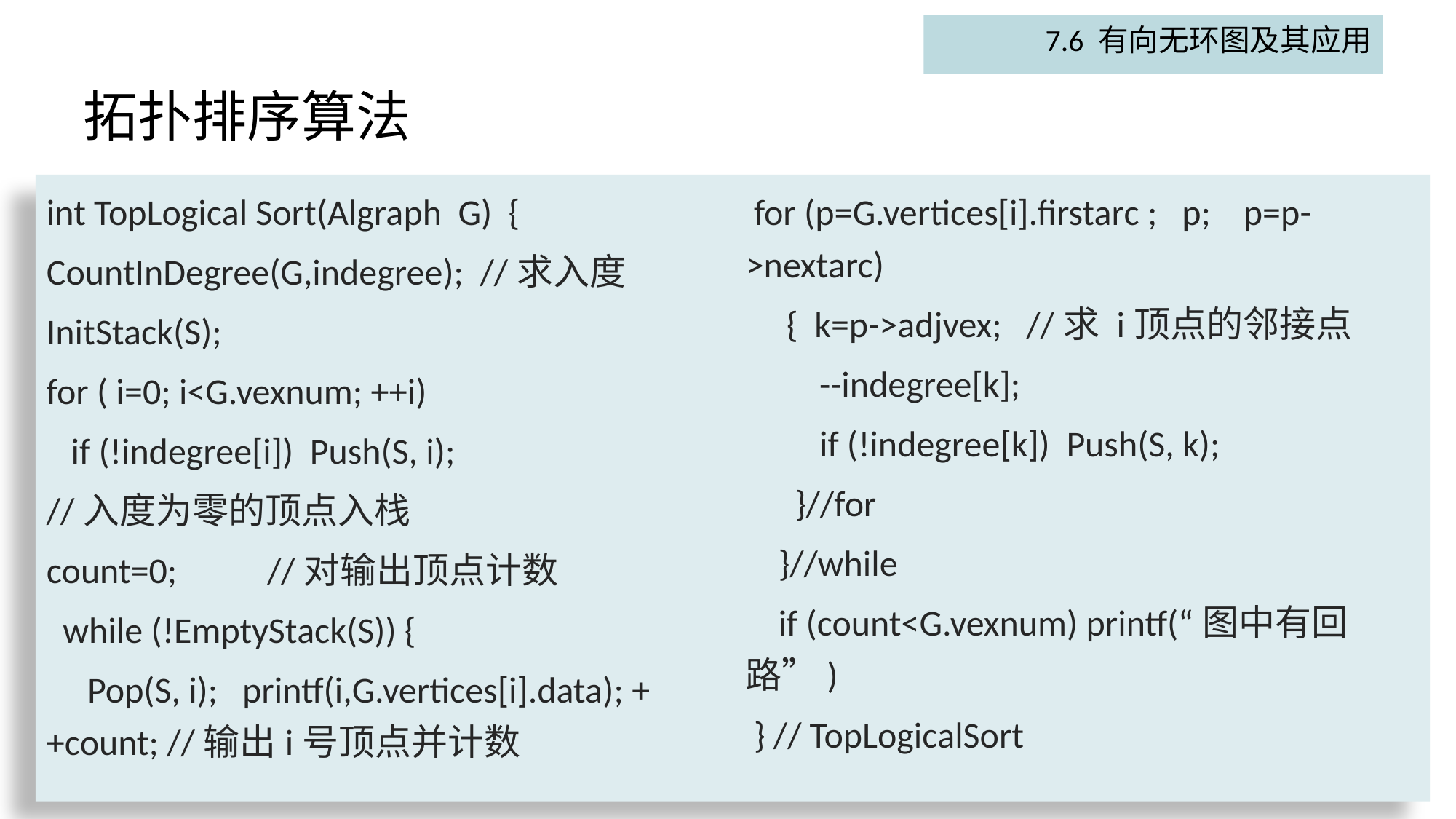

7.6 有向无环图及其应用
# 拓扑排序算法
int TopLogical Sort(Algraph  G)  {
CountInDegree(G,indegree);  //求入度
InitStack(S);
for ( i=0; i<G.vexnum; ++i)
   if (!indegree[i])  Push(S, i);
//入度为零的顶点入栈
count=0;           //对输出顶点计数
  while (!EmptyStack(S)) {
     Pop(S, i);   printf(i,G.vertices[i].data); ++count; //输出i号顶点并计数
 for (p=G.vertices[i].firstarc ;   p;    p=p->nextarc)
     {  k=p->adjvex;   //求 i顶点的邻接点
         --indegree[k];
         if (!indegree[k])  Push(S, k);
      }//for
    }//while
    if (count<G.vexnum) printf(“图中有回路”)
 } // TopLogicalSort